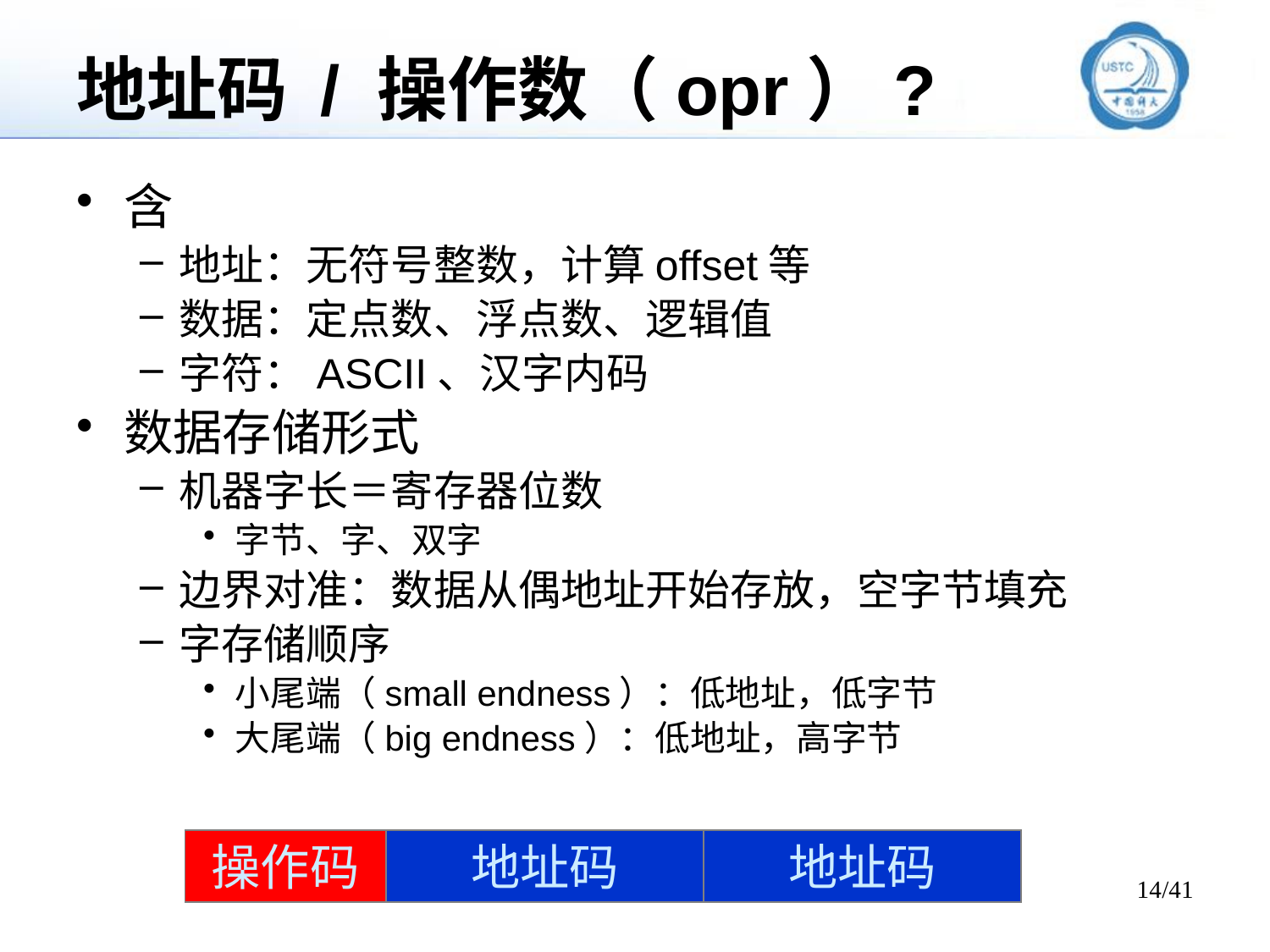

# 地址码 / 操作数（opr）?
含
地址：无符号整数，计算offset等
数据：定点数、浮点数、逻辑值
字符：ASCII、汉字内码
数据存储形式
机器字长＝寄存器位数
字节、字、双字
边界对准：数据从偶地址开始存放，空字节填充
字存储顺序
小尾端（small endness）：低地址，低字节
大尾端（big endness）：低地址，高字节

操作码
地址码
地址码
14/41